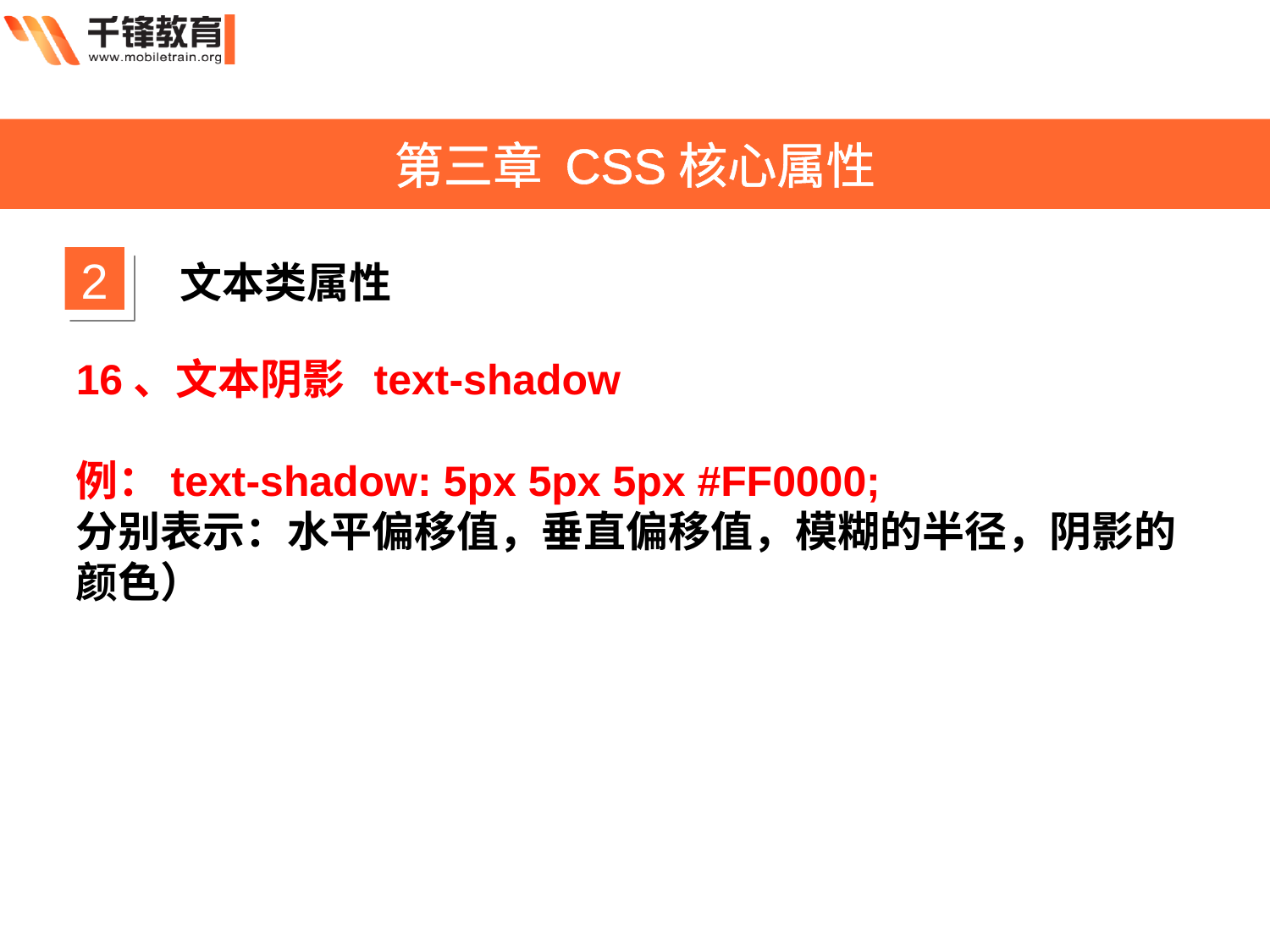

第三章 CSS核心属性
2

文本类属性

16、文本阴影  text-shadow

例：text-shadow: 5px 5px 5px #FF0000;
分别表示：水平偏移值，垂直偏移值，模糊的半径，阴影的颜色）